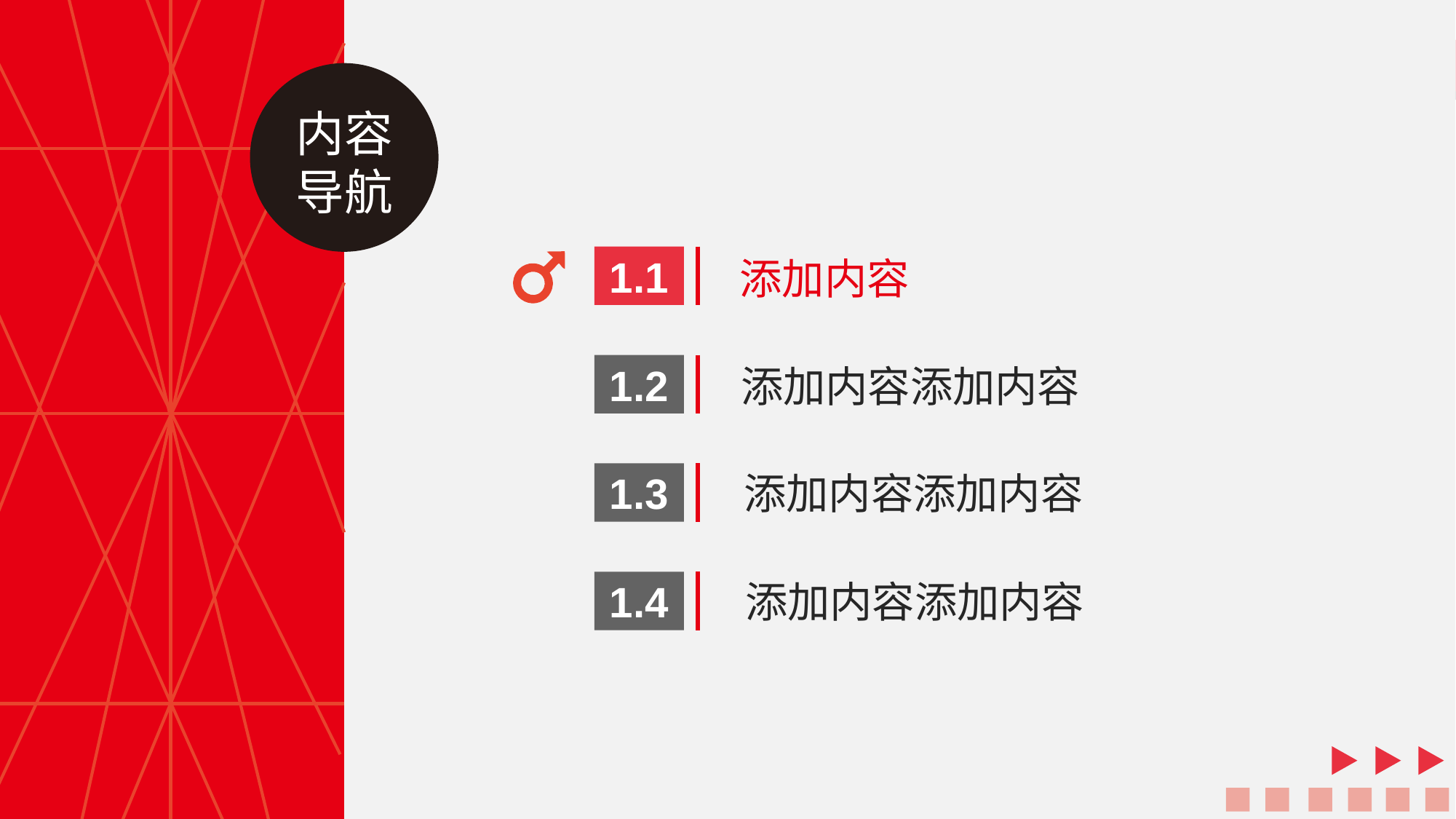

添加内容
1.1

添加内容添加内容
1.2
添加内容添加内容
1.3
添加内容添加内容
1.4